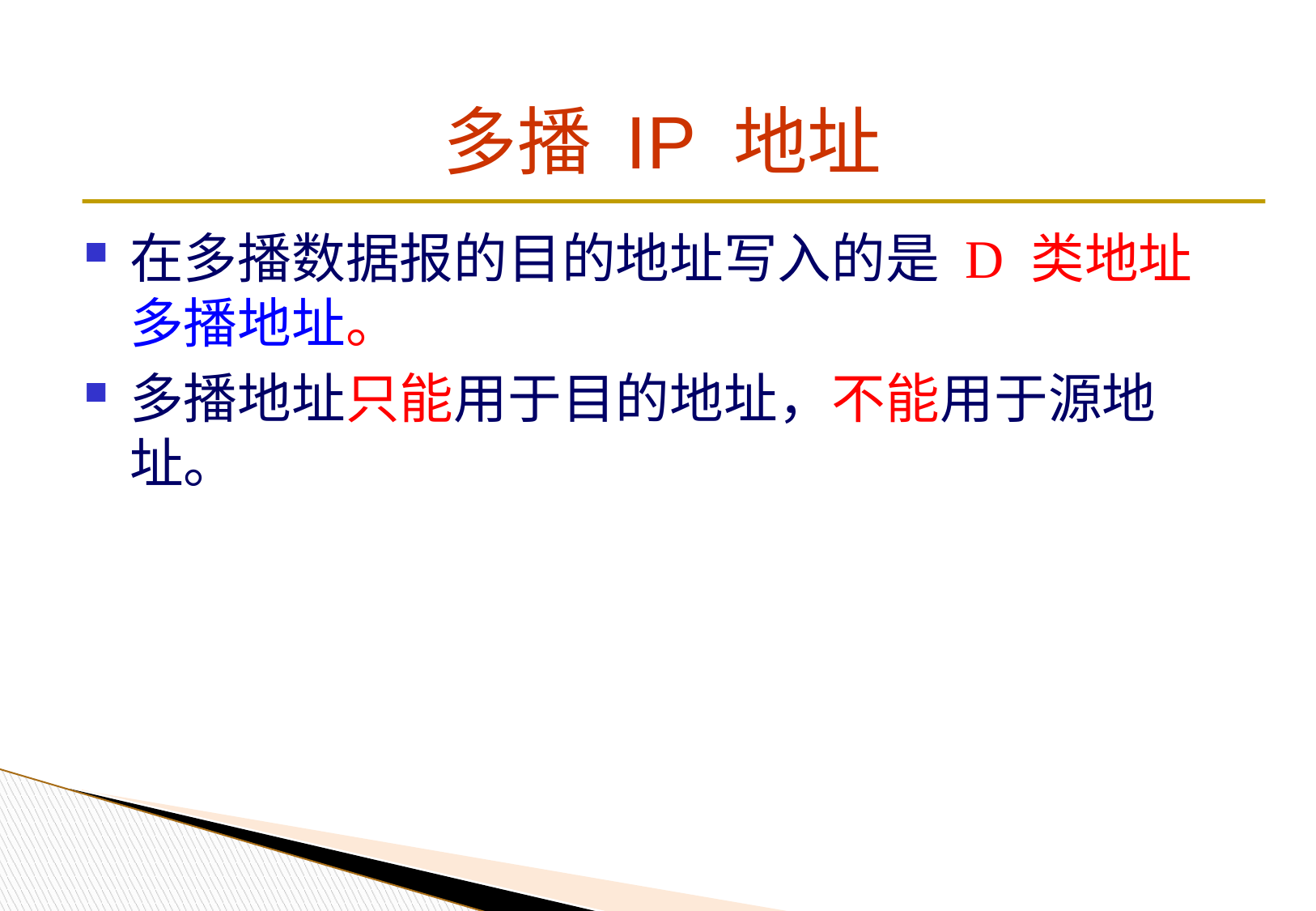

# 多播 IP 地址
在多播数据报的目的地址写入的是 D 类地址多播地址。
多播地址只能用于目的地址，不能用于源地址。